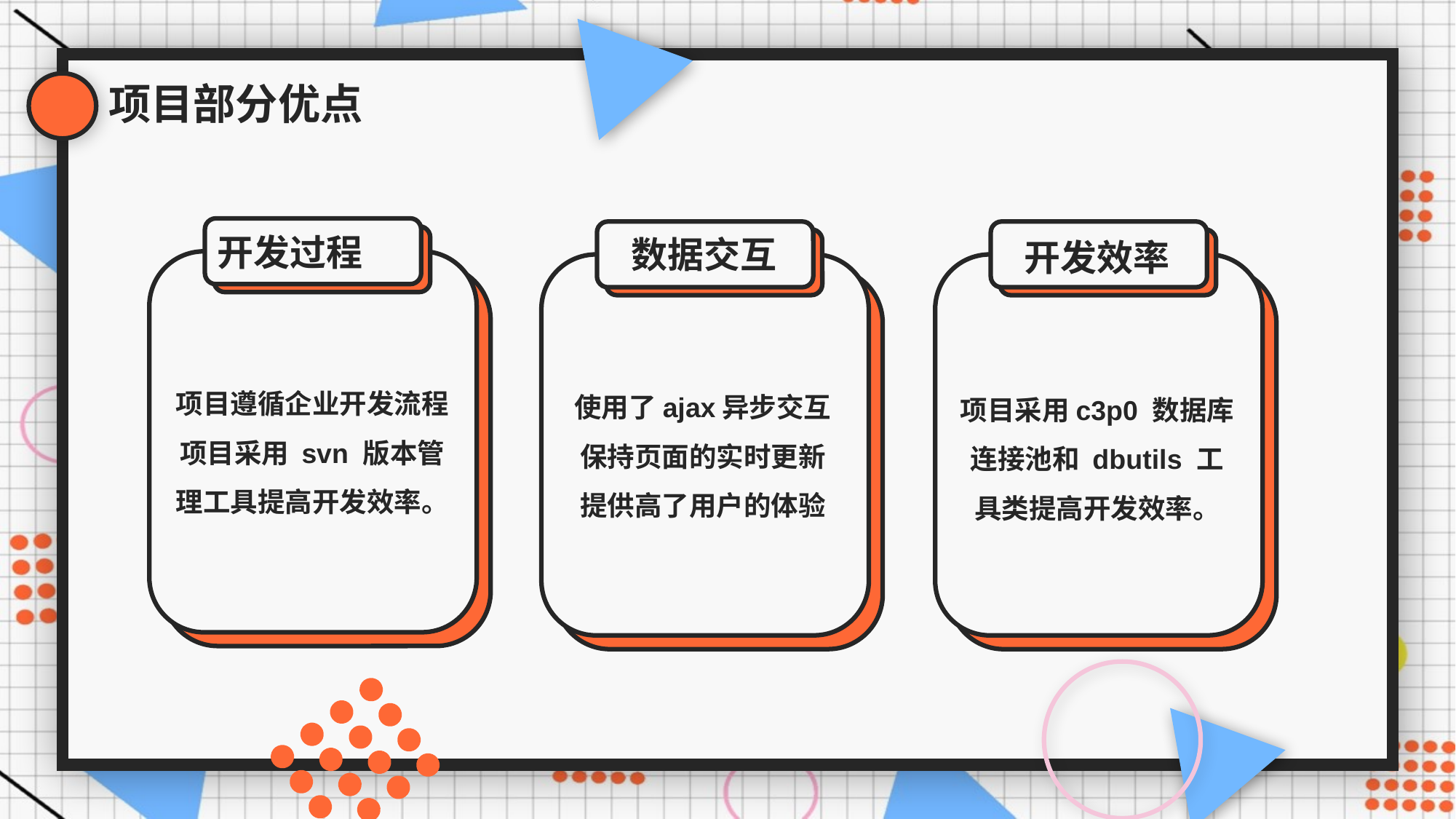

项目部分优点

开发过程
数据交互
开发效率
项目遵循企业开发流程项目采用 svn 版本管理工具提高开发效率。
使用了ajax异步交互
保持页面的实时更新
提供高了用户的体验
项目采用c3p0 数据库连接池和 dbutils 工具类提高开发效率。